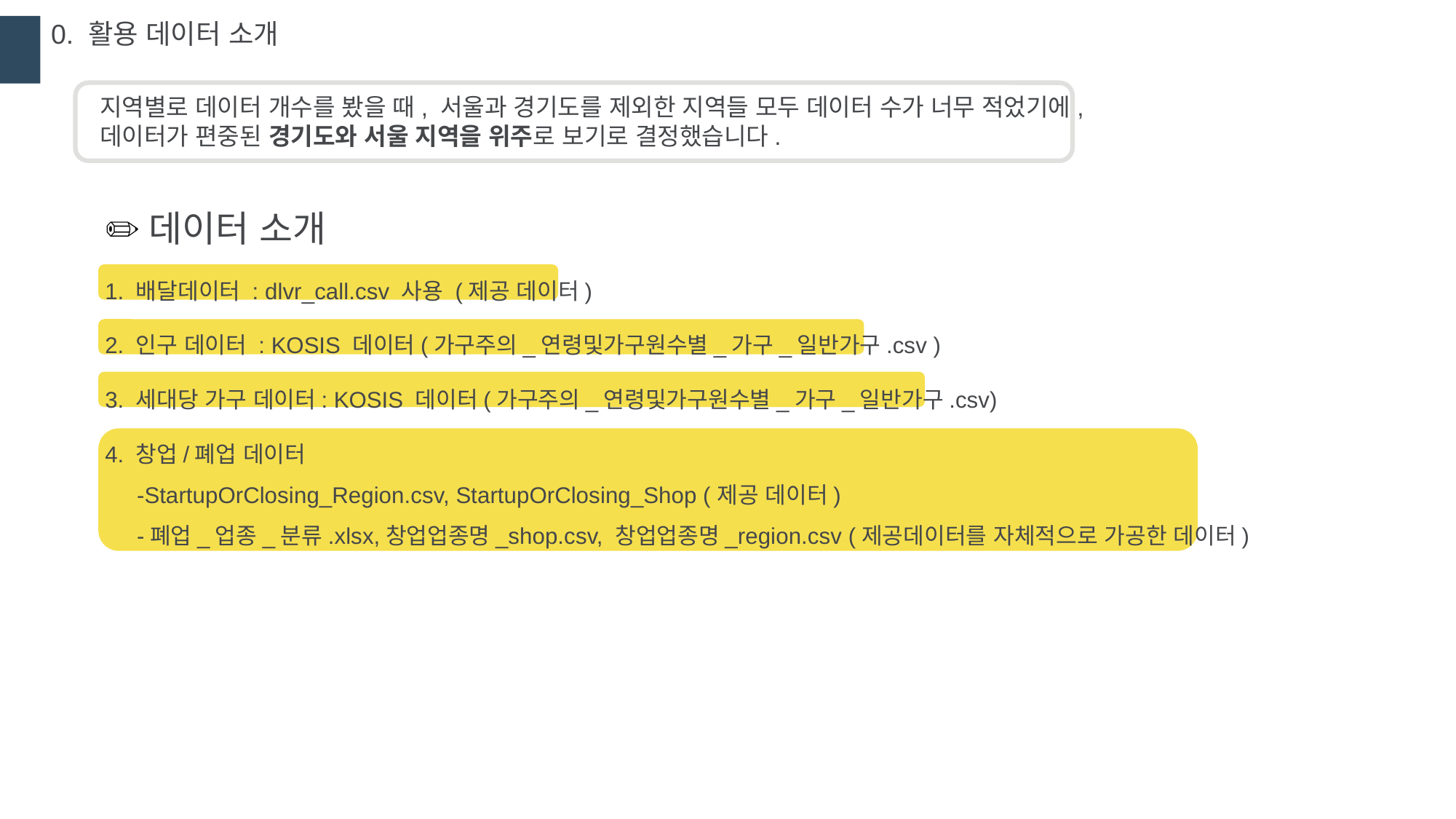

0. 활용 데이터 소개

지역별로 데이터 개수를 봤을 때, 서울과 경기도를 제외한 지역들 모두 데이터 수가 너무 적었기에,
데이터가 편중된 경기도와 서울 지역을 위주로 보기로 결정했습니다.
✏데이터 소개
1. 배달데이터 : dlvr_call.csv 사용 (제공 데이터)
2. 인구 데이터 : KOSIS 데이터(가구주의_연령및가구원수별_가구_일반가구.csv )
3. 세대당 가구 데이터: KOSIS 데이터(가구주의_연령및가구원수별_가구_일반가구.csv)
4. 창업/폐업 데이터
     -StartupOrClosing_Region.csv, StartupOrClosing_Shop (제공 데이터)
     -폐업_업종_분류.xlsx,창업업종명_shop.csv, 창업업종명_region.csv (제공데이터를 자체적으로 가공한 데이터)